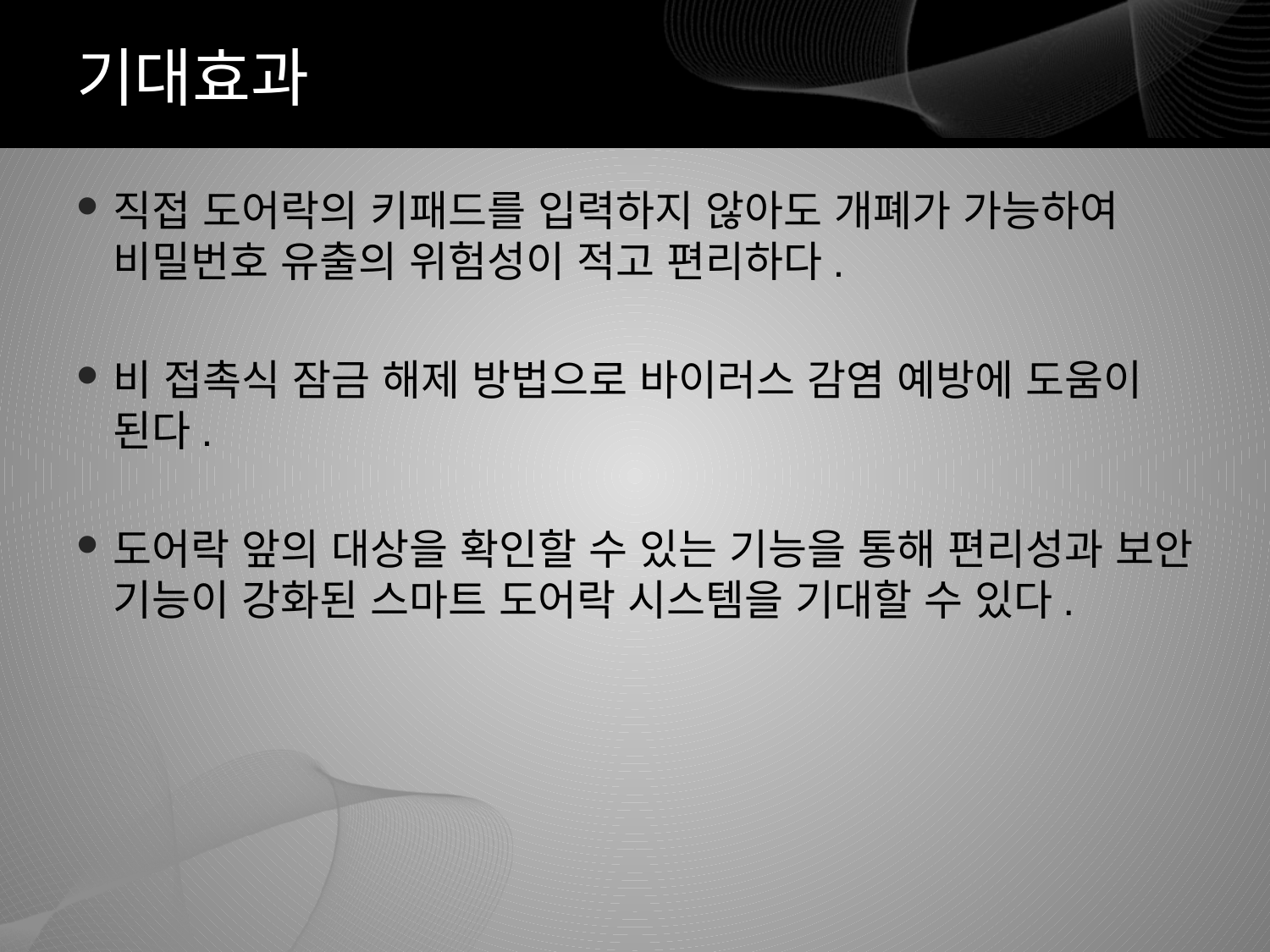

# 기대효과
직접 도어락의 키패드를 입력하지 않아도 개폐가 가능하여 비밀번호 유출의 위험성이 적고 편리하다.

비 접촉식 잠금 해제 방법으로 바이러스 감염 예방에 도움이 된다.

도어락 앞의 대상을 확인할 수 있는 기능을 통해 편리성과 보안 기능이 강화된 스마트 도어락 시스템을 기대할 수 있다.